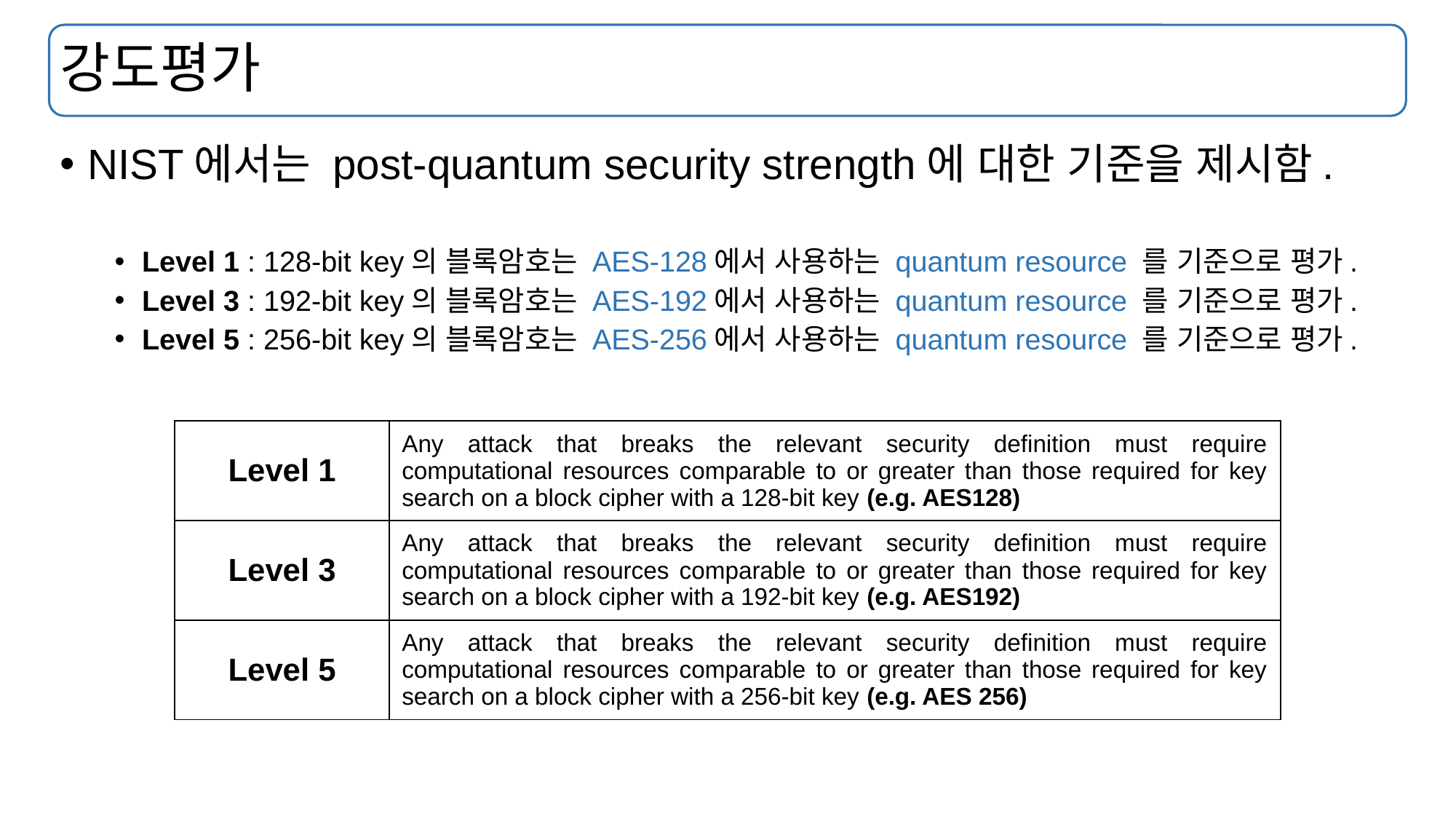

# 강도평가
NIST에서는 post-quantum security strength에 대한 기준을 제시함.

Level 1 : 128-bit key의 블록암호는 AES-128에서 사용하는 quantum resource 를 기준으로 평가.
Level 3 : 192-bit key의 블록암호는 AES-192에서 사용하는 quantum resource 를 기준으로 평가.
Level 5 : 256-bit key의 블록암호는 AES-256에서 사용하는 quantum resource 를 기준으로 평가.

| Level 1 | Any attack that breaks the relevant security definition must require computational resources comparable to or greater than those required for key search on a block cipher with a 128-bit key (e.g. AES128) |
| --- | --- |
| Level 3 | Any attack that breaks the relevant security definition must require computational resources comparable to or greater than those required for key search on a block cipher with a 192-bit key (e.g. AES192) |
| Level 5 | Any attack that breaks the relevant security definition must require computational resources comparable to or greater than those required for key search on a block cipher with a 256-bit key (e.g. AES 256) |